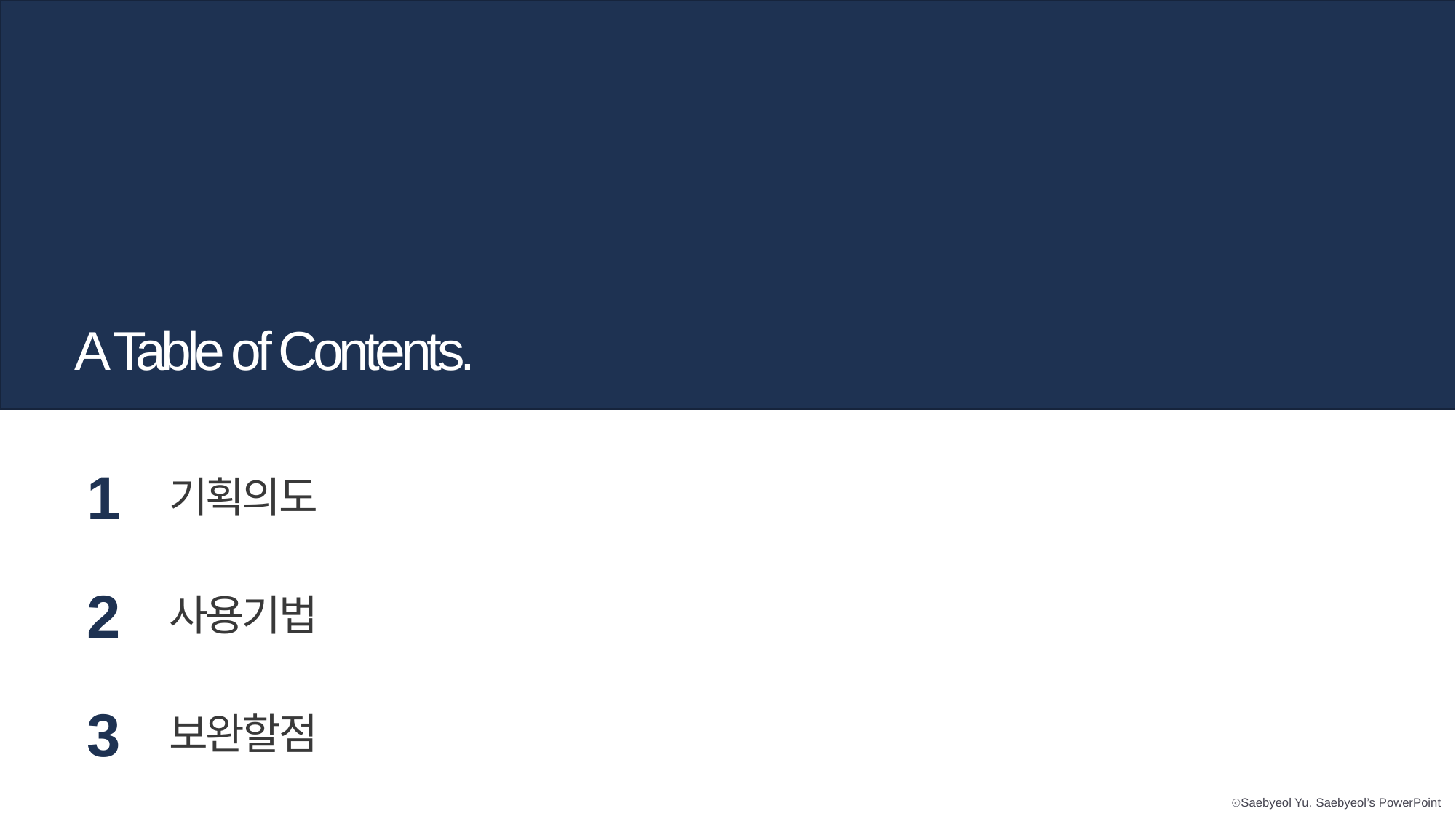

A Table of Contents.
1
기획의도
2
사용기법
3
보완할점